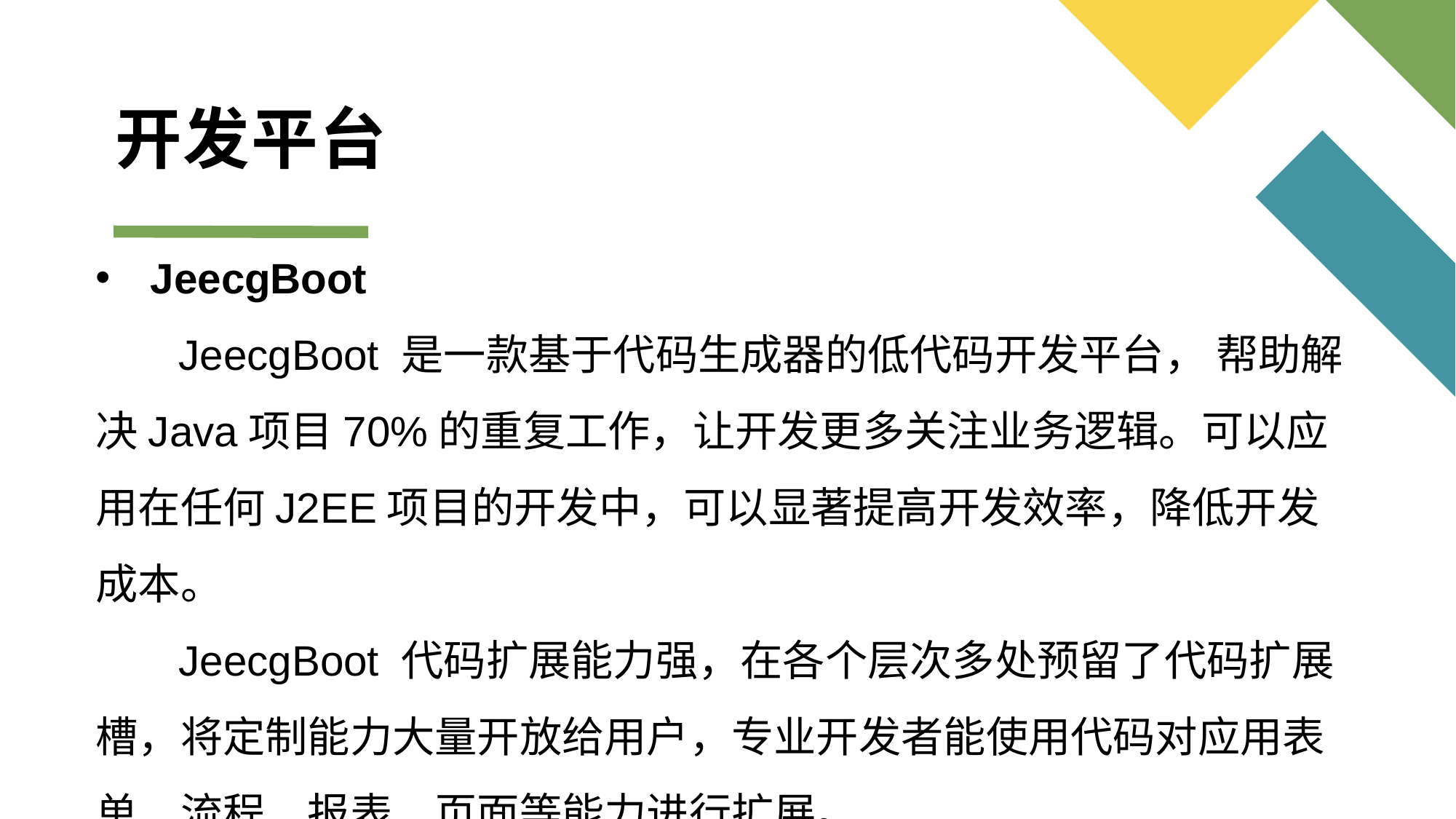

# 开发平台
JeecgBoot
       JeecgBoot 是一款基于代码生成器的低代码开发平台， 帮助解决Java项目70%的重复工作，让开发更多关注业务逻辑。可以应用在任何J2EE项目的开发中，可以显著提高开发效率，降低开发成本。
       JeecgBoot 代码扩展能力强，在各个层次多处预留了代码扩展槽，将定制能力大量开放给用户，专业开发者能使用代码对应用表单、流程、报表、页面等能力进行扩展。